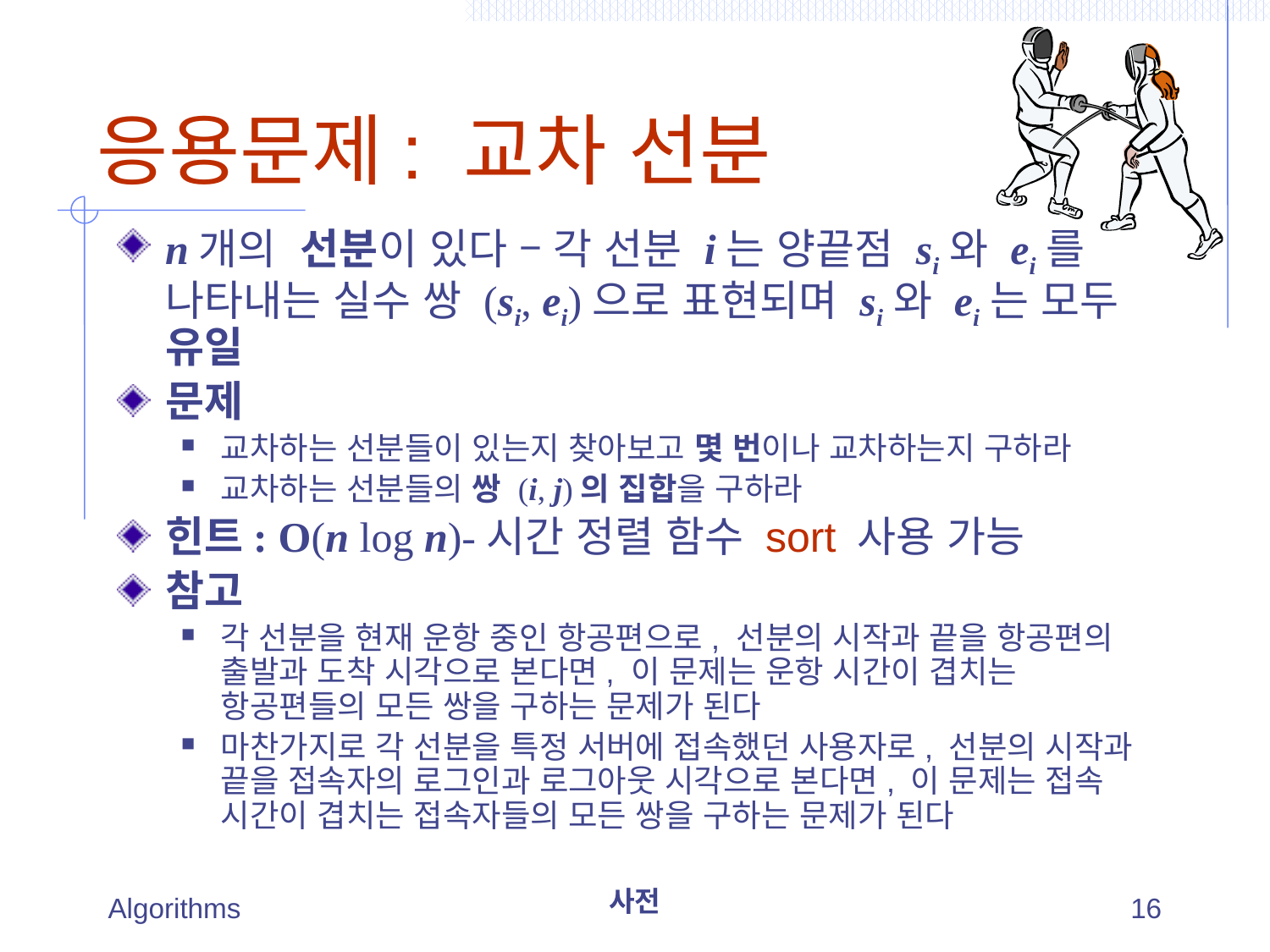

# 응용문제: 교차 선분
n개의  선분이 있다 – 각 선분 i는 양끝점 si와 ei를 나타내는 실수 쌍 (si, ei)으로 표현되며 si와 ei는 모두 유일
문제
교차하는 선분들이 있는지 찾아보고 몇 번이나 교차하는지 구하라
교차하는 선분들의 쌍 (i, j)의 집합을 구하라
힌트: O(n log n)-시간 정렬 함수 sort 사용 가능
참고
각 선분을 현재 운항 중인 항공편으로, 선분의 시작과 끝을 항공편의 출발과 도착 시각으로 본다면, 이 문제는 운항 시간이 겹치는 항공편들의 모든 쌍을 구하는 문제가 된다
마찬가지로 각 선분을 특정 서버에 접속했던 사용자로, 선분의 시작과 끝을 접속자의 로그인과 로그아웃 시각으로 본다면, 이 문제는 접속 시간이 겹치는 접속자들의 모든 쌍을 구하는 문제가 된다
Algorithms
사전
16